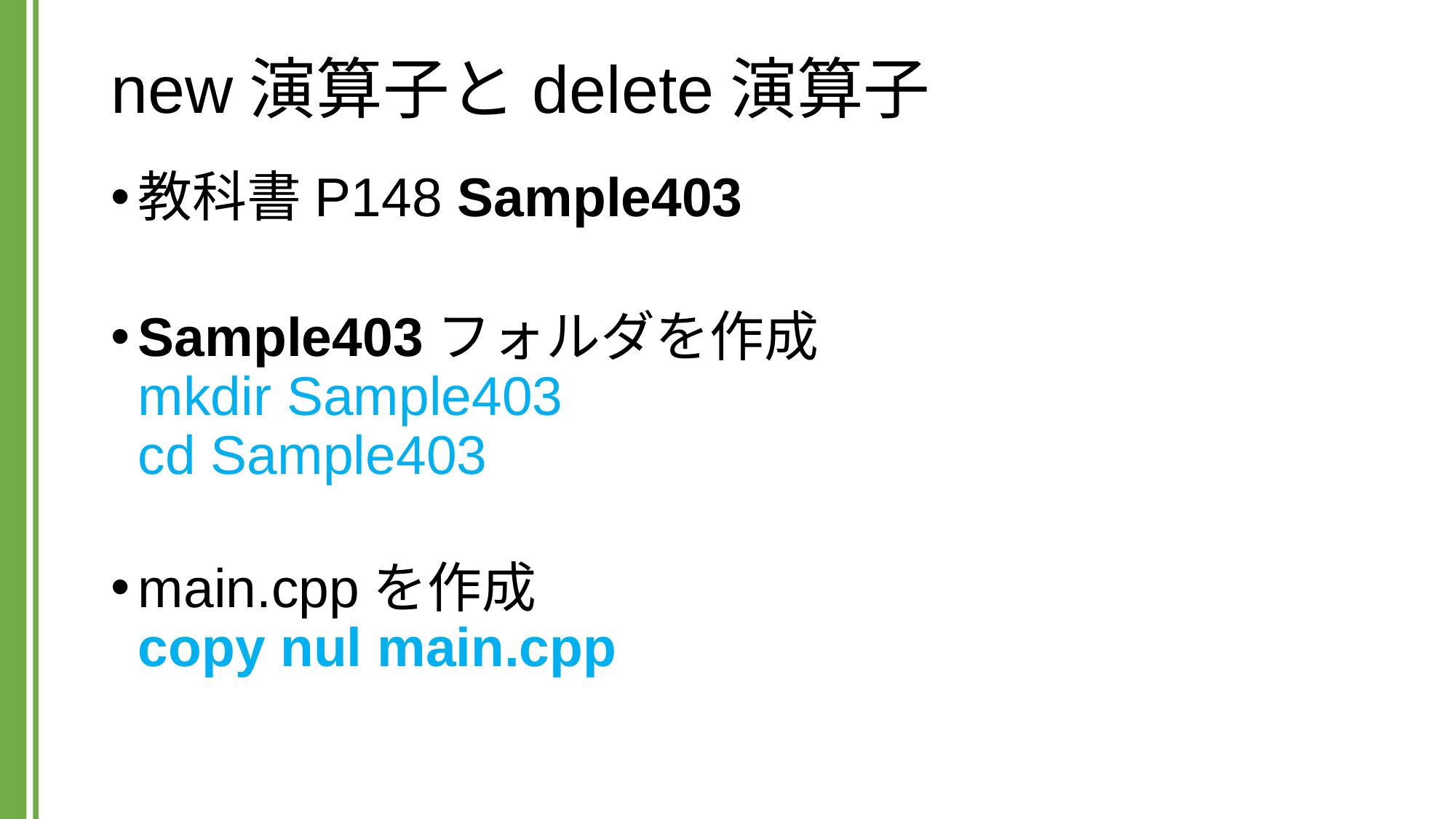

# new演算子とdelete演算子
教科書P148 Sample403
Sample403フォルダを作成
mkdir Sample403
cd Sample403
main.cppを作成
copy nul main.cpp